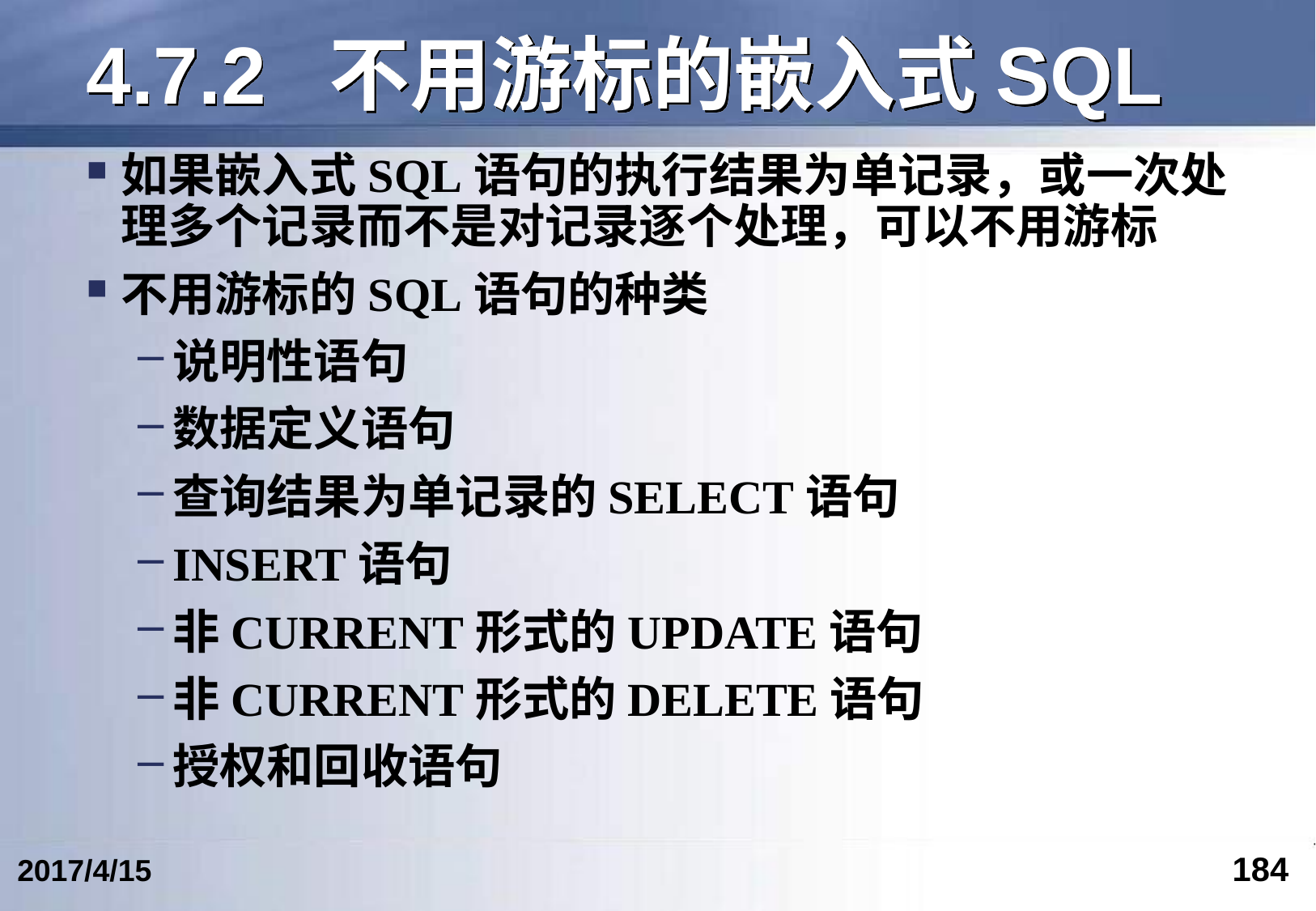

# 4.7.2	不用游标的嵌入式SQL
如果嵌入式SQL语句的执行结果为单记录，或一次处理多个记录而不是对记录逐个处理，可以不用游标
不用游标的SQL语句的种类
说明性语句
数据定义语句
查询结果为单记录的SELECT语句
INSERT语句
非CURRENT形式的UPDATE语句
非CURRENT形式的DELETE语句
授权和回收语句
184
2017/4/15